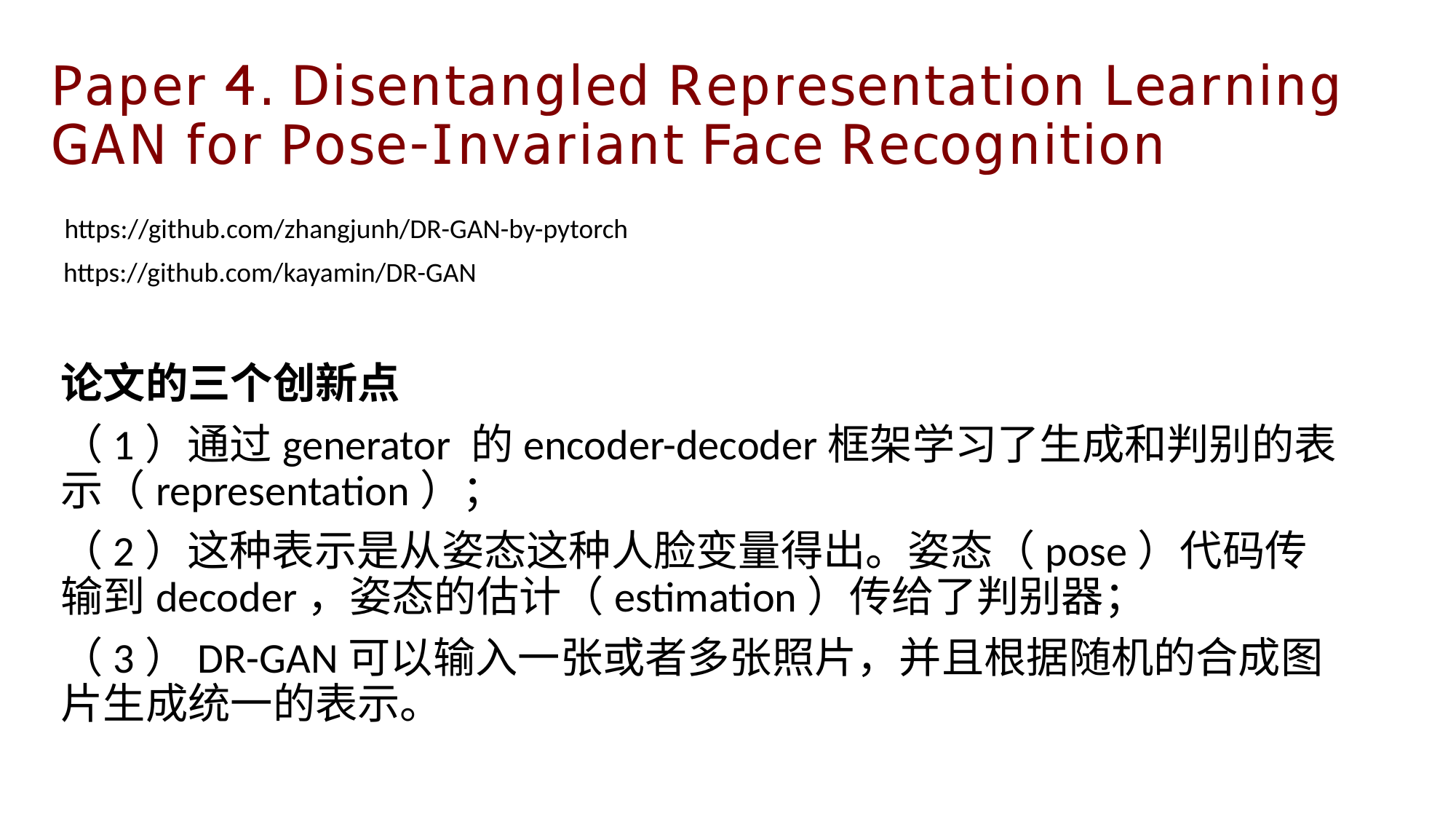

# Paper 4. Disentangled Representation Learning GAN for Pose-Invariant Face Recognition
https://github.com/zhangjunh/DR-GAN-by-pytorch
https://github.com/kayamin/DR-GAN
论文的三个创新点
（1）通过generator 的encoder-decoder框架学习了生成和判别的表示（representation）；
（2）这种表示是从姿态这种人脸变量得出。姿态（pose）代码传输到decoder，姿态的估计（estimation）传给了判别器；
（3）DR-GAN可以输入一张或者多张照片，并且根据随机的合成图片生成统一的表示。